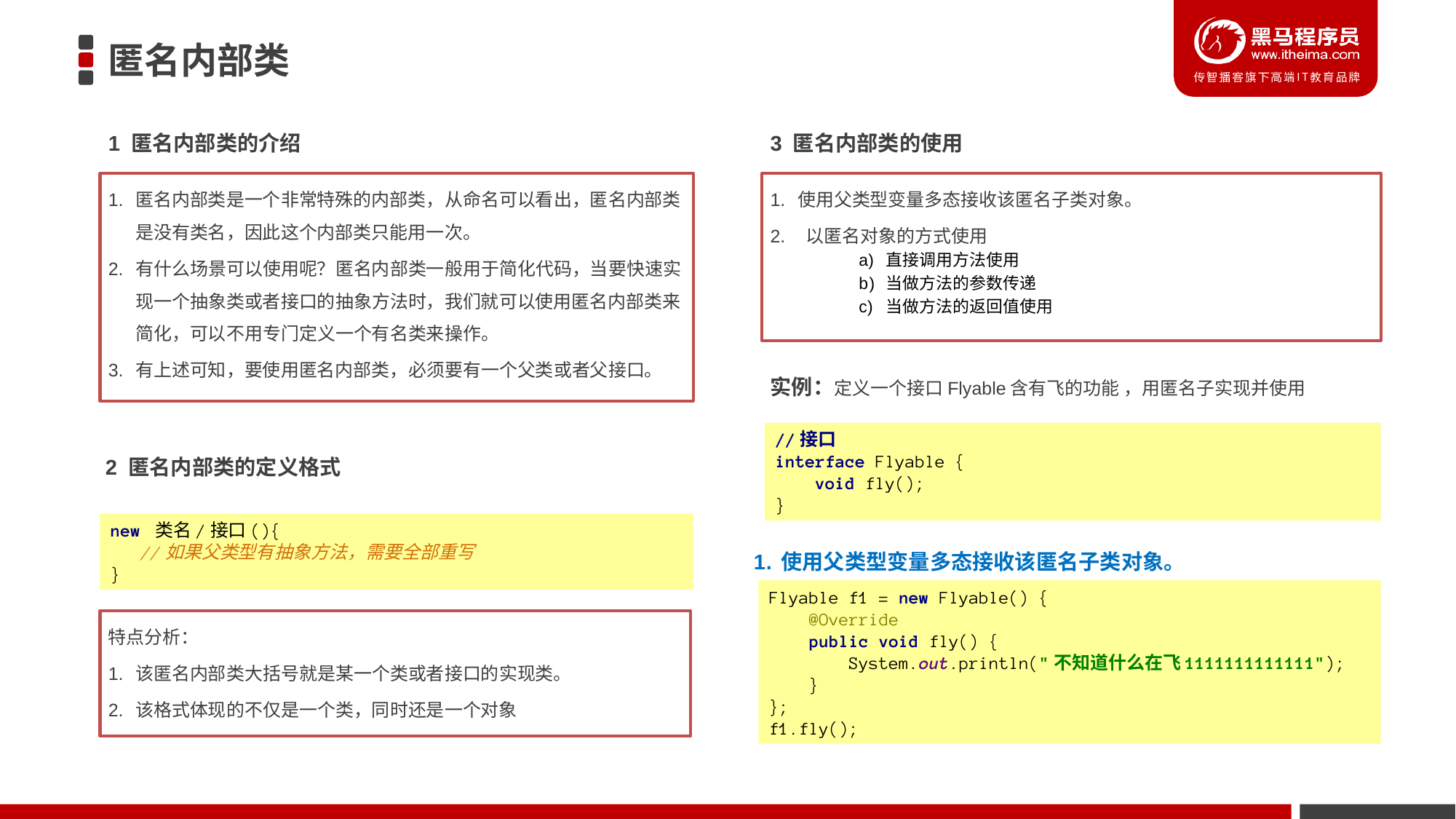

# 匿名内部类
1 匿名内部类的介绍
3 匿名内部类的使用
匿名内部类是一个非常特殊的内部类，从命名可以看出，匿名内部类是没有类名，因此这个内部类只能用一次。
有什么场景可以使用呢？匿名内部类一般用于简化代码，当要快速实现一个抽象类或者接口的抽象方法时，我们就可以使用匿名内部类来简化，可以不用专门定义一个有名类来操作。
有上述可知，要使用匿名内部类，必须要有一个父类或者父接口。
使用父类型变量多态接收该匿名子类对象。
 以匿名对象的方式使用
直接调用方法使用
当做方法的参数传递
当做方法的返回值使用
实例：定义一个接口Flyable含有飞的功能 ，用匿名子实现并使用
//接口
interface Flyable {
    void fly();
}
2 匿名内部类的定义格式
new 类名/接口(){
   //如果父类型有抽象方法，需要全部重写
}
使用父类型变量多态接收该匿名子类对象。
Flyable f1 = new Flyable() {
    @Override
    public void fly() {
        System.out.println("不知道什么在飞1111111111111");
    }
};
f1.fly();
特点分析：
该匿名内部类大括号就是某一个类或者接口的实现类。
该格式体现的不仅是一个类，同时还是一个对象